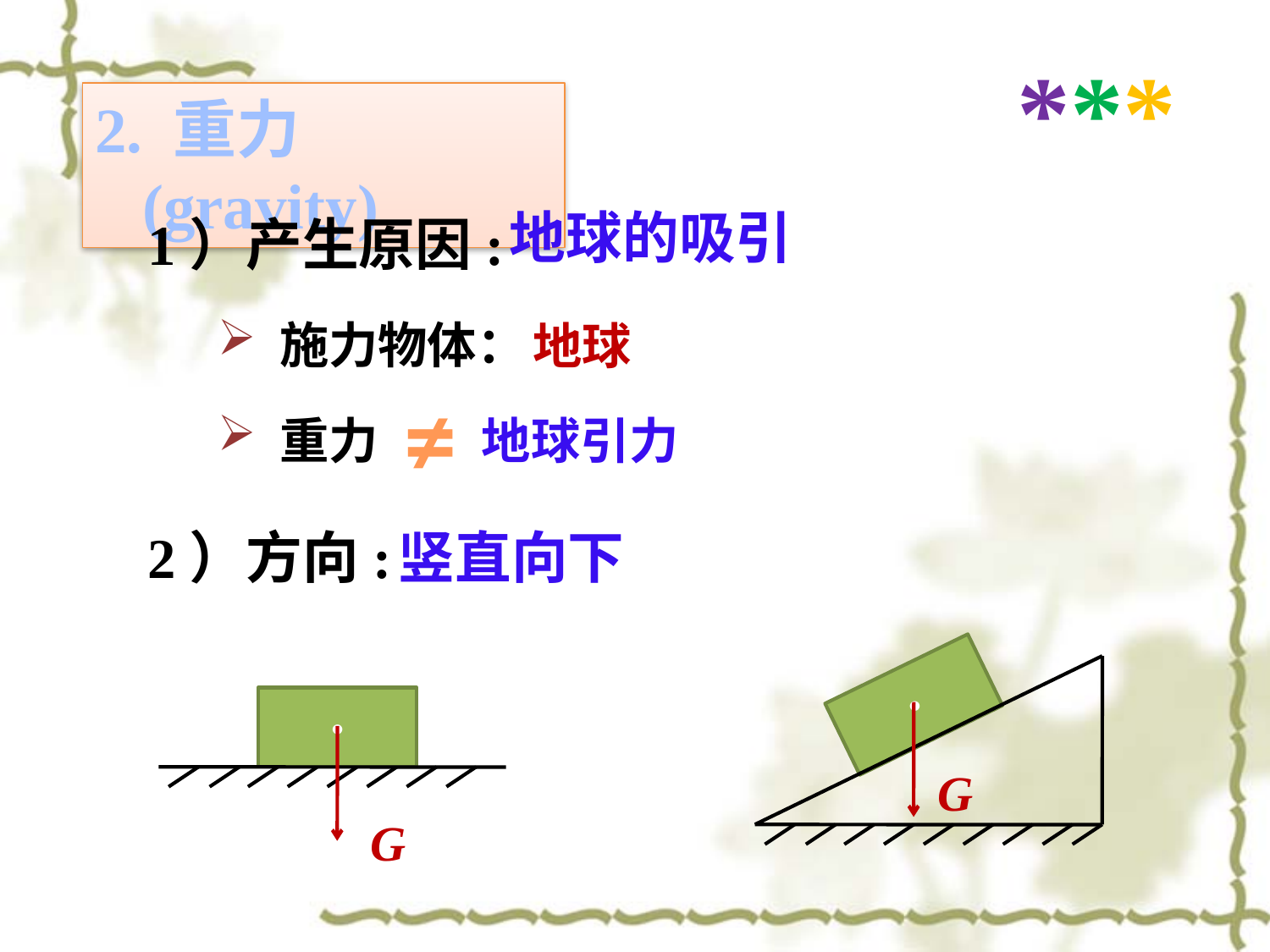

***
2. 重力 (gravity)
地球的吸引
1）产生原因:
 施力物体：
地球
≠
 重力
地球引力
竖直向下
2）方向:
●
●
G
G